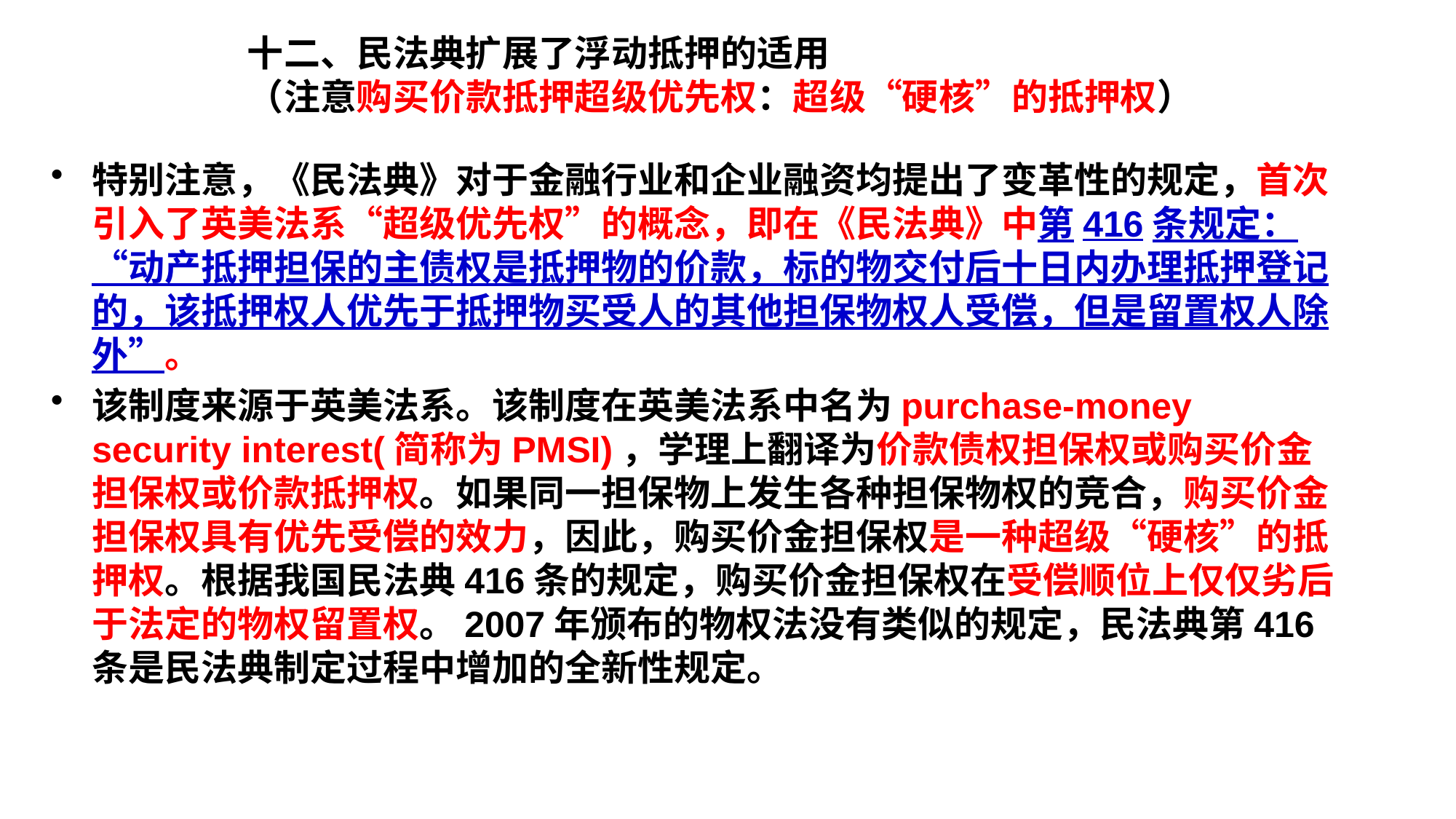

# 十二、民法典扩展了浮动抵押的适用 （注意购买价款抵押超级优先权：超级“硬核”的抵押权）
特别注意，《民法典》对于金融行业和企业融资均提出了变革性的规定，首次引入了英美法系“超级优先权”的概念，即在《民法典》中第416条规定：“动产抵押担保的主债权是抵押物的价款，标的物交付后十日内办理抵押登记的，该抵押权人优先于抵押物买受人的其他担保物权人受偿，但是留置权人除外”。
该制度来源于英美法系。该制度在英美法系中名为purchase-money security interest(简称为PMSI)，学理上翻译为价款债权担保权或购买价金担保权或价款抵押权。如果同一担保物上发生各种担保物权的竞合，购买价金担保权具有优先受偿的效力，因此，购买价金担保权是一种超级“硬核”的抵押权。根据我国民法典416条的规定，购买价金担保权在受偿顺位上仅仅劣后于法定的物权留置权。2007年颁布的物权法没有类似的规定，民法典第416条是民法典制定过程中增加的全新性规定。